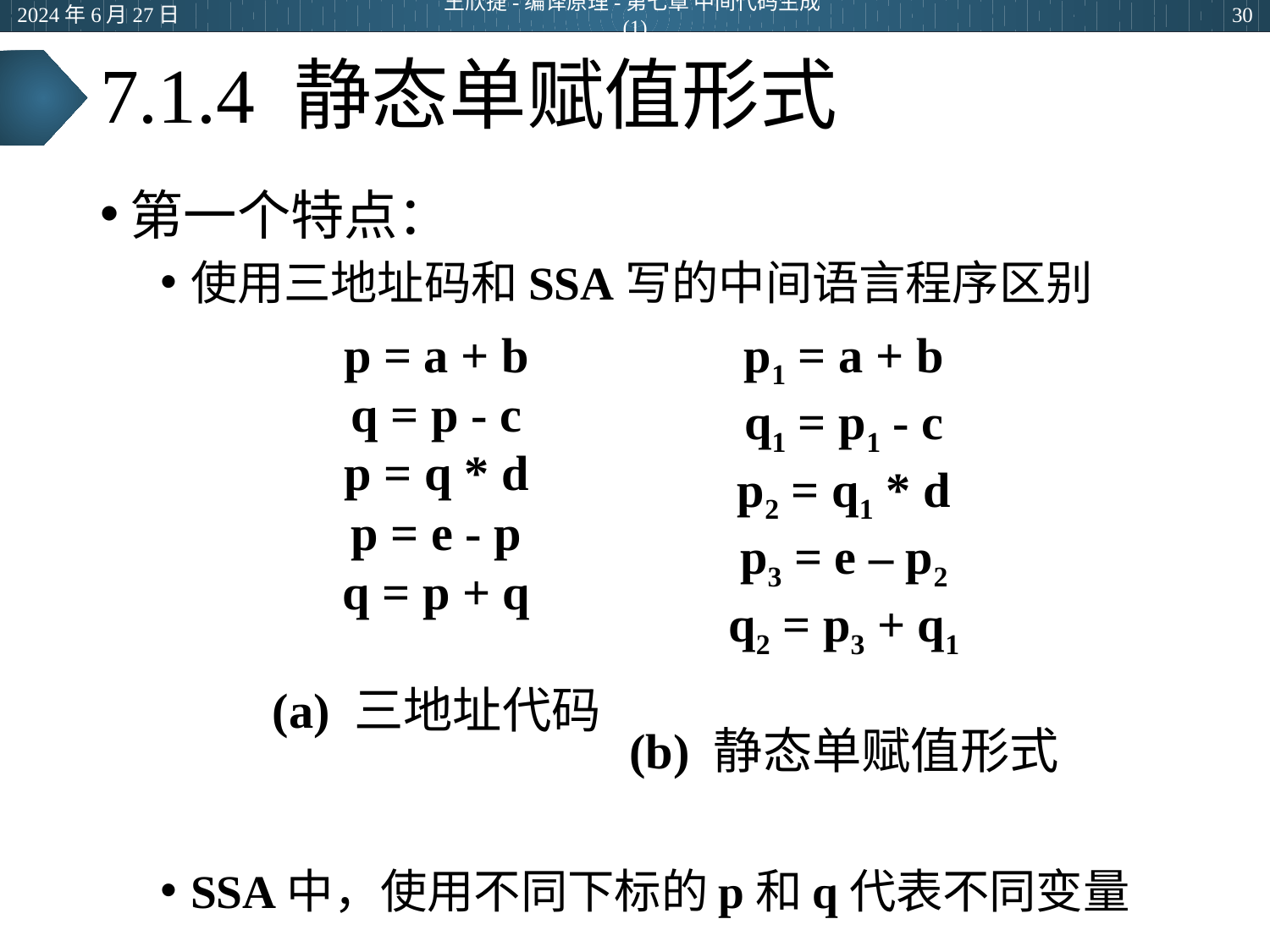

2024年6月27日
王欣捷-编译原理-第七章 中间代码生成(1)
30
# 7.1.4 静态单赋值形式
第一个特点：
使用三地址码和SSA写的中间语言程序区别

SSA中，使用不同下标的p和q代表不同变量
p = a + b
q = p - c
p = q * d
p = e - p
q = p + q

(a) 三地址代码
p1 = a + b
q1 = p1 - c
p2 = q1 * d
p3 = e – p2
q2 = p3 + q1

(b) 静态单赋值形式